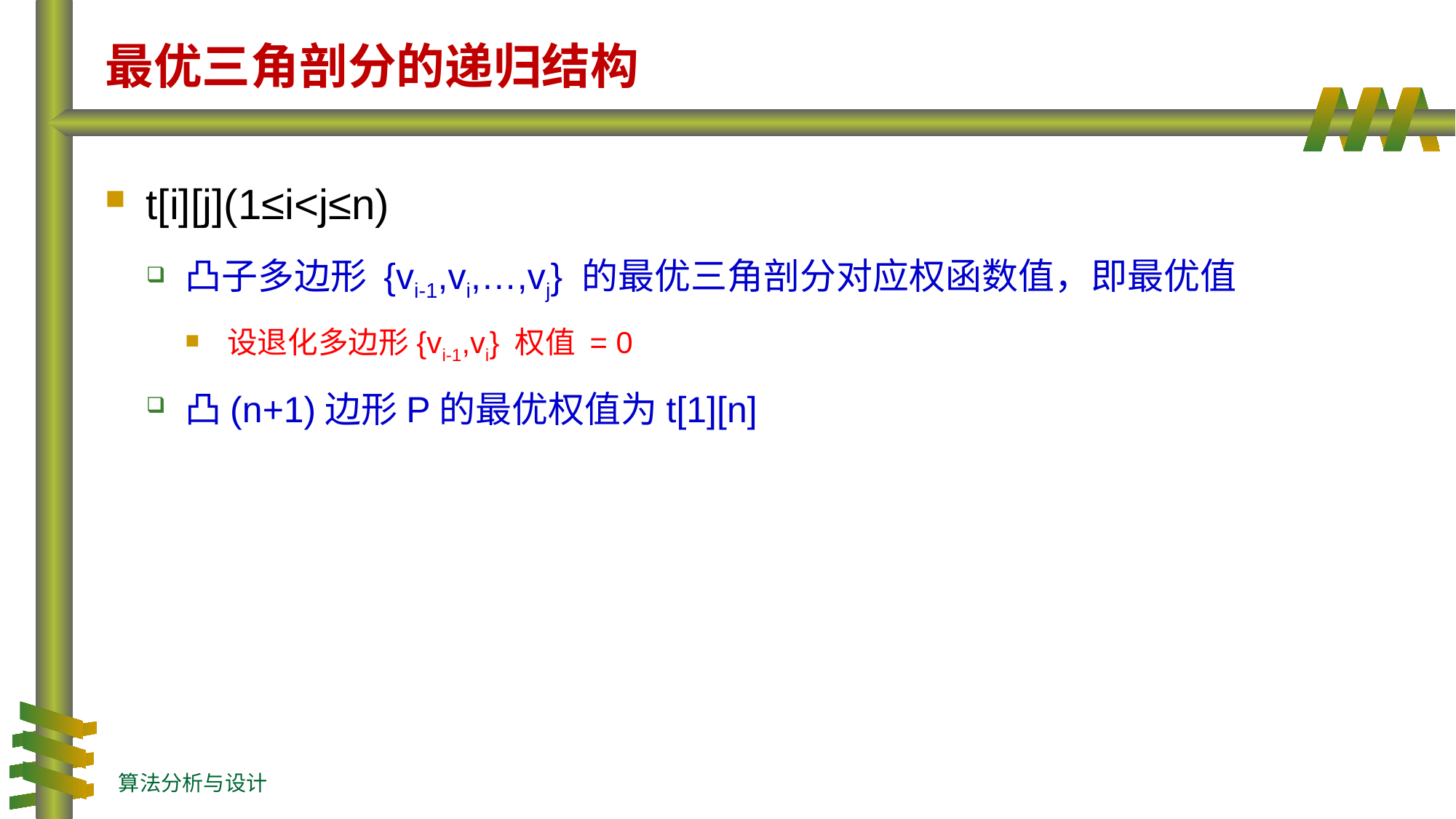

# 最优三角剖分的递归结构
t[i][j](1≤i<j≤n)
凸子多边形 {vi-1,vi,…,vj} 的最优三角剖分对应权函数值，即最优值
设退化多边形{vi-1,vi} 权值 = 0
凸(n+1)边形P的最优权值为t[1][n]
算法分析与设计